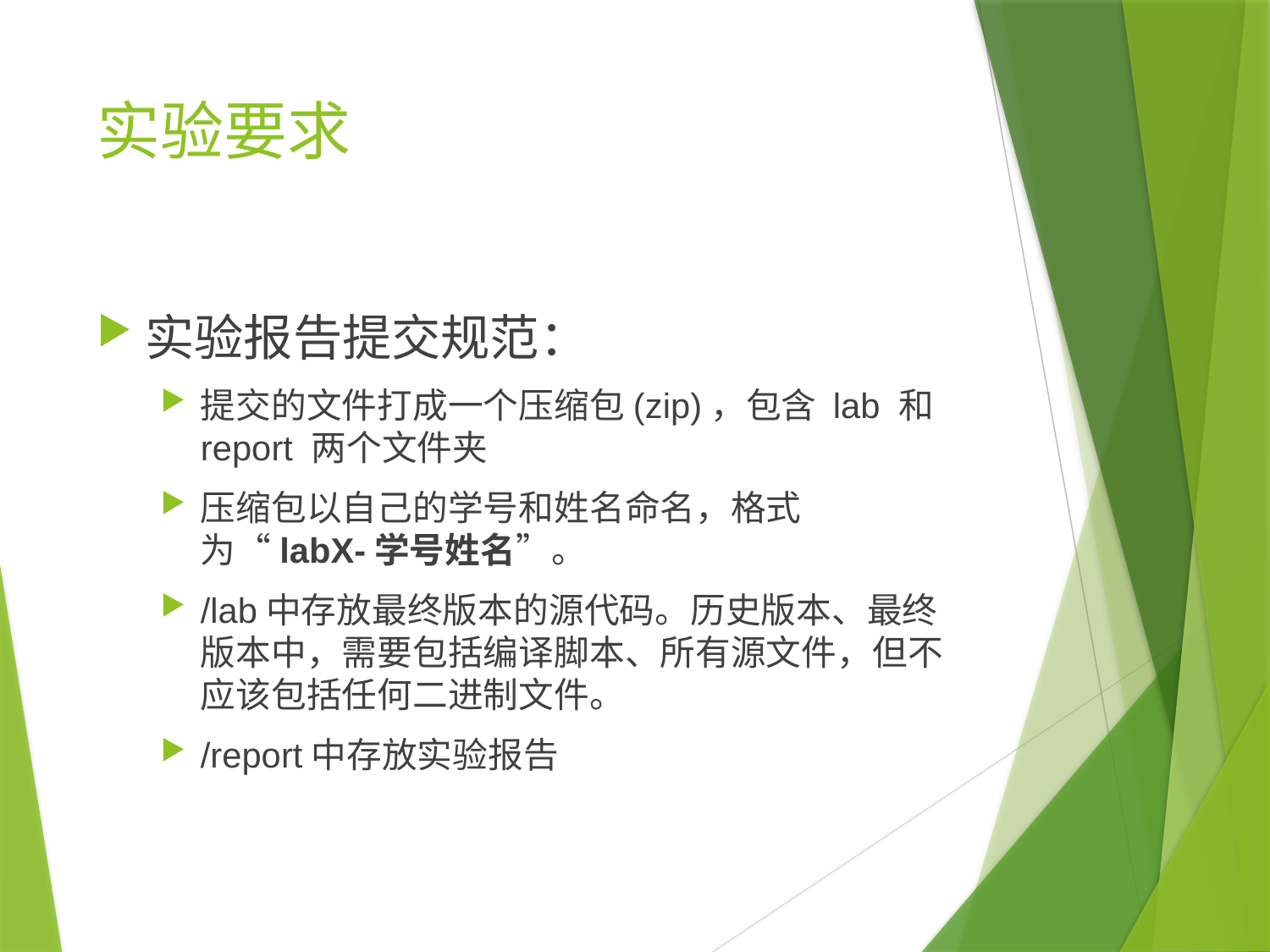

# 实验要求
实验报告提交规范：
提交的文件打成一个压缩包(zip)，包含 lab 和 report 两个文件夹
压缩包以自己的学号和姓名命名，格式为“labX-学号姓名”。
/lab中存放最终版本的源代码。历史版本、最终版本中，需要包括编译脚本、所有源文件，但不应该包括任何二进制文件。
/report中存放实验报告